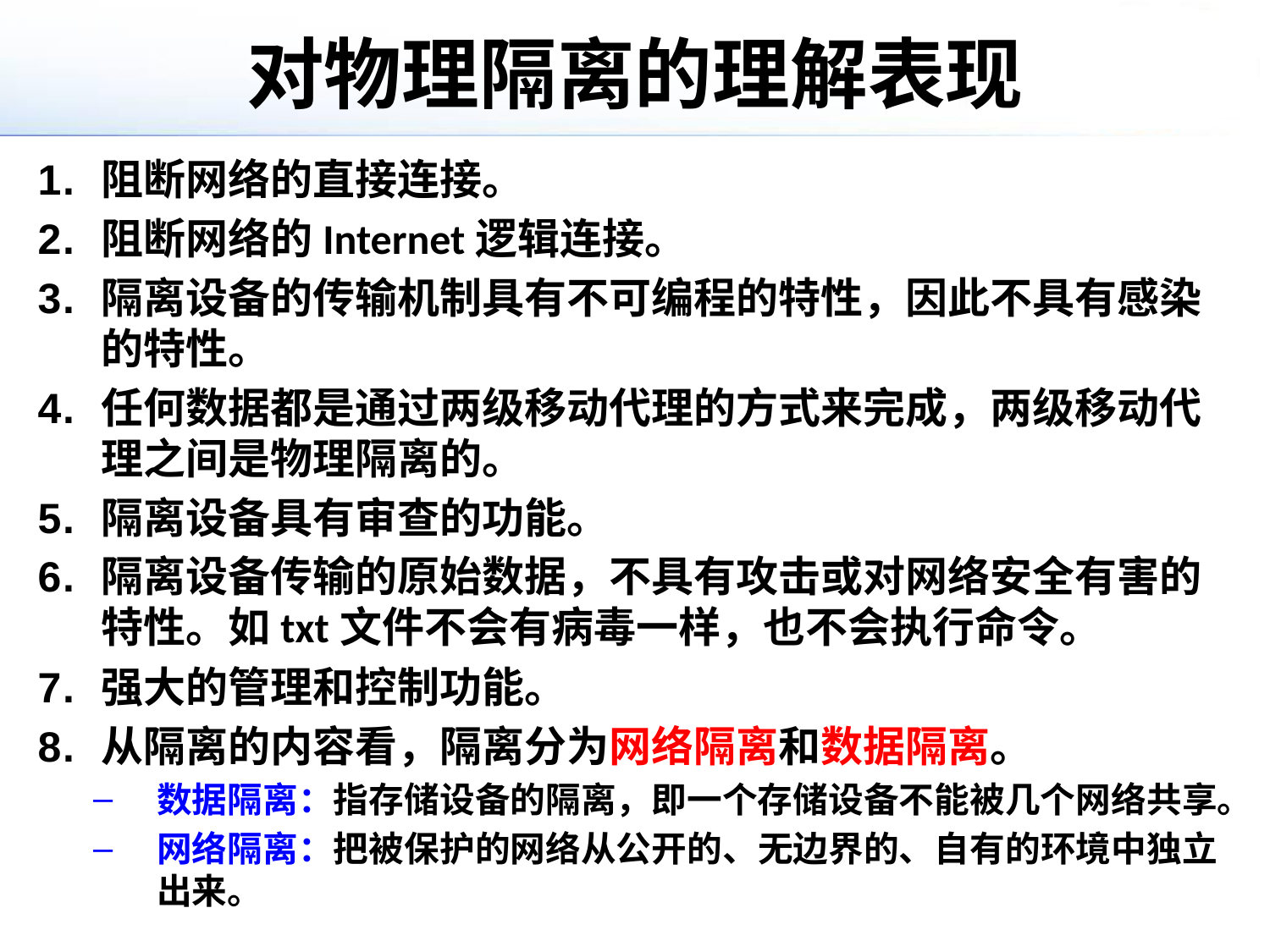

# 对物理隔离的理解表现
阻断网络的直接连接。
阻断网络的Internet逻辑连接。
隔离设备的传输机制具有不可编程的特性，因此不具有感染的特性。
任何数据都是通过两级移动代理的方式来完成，两级移动代理之间是物理隔离的。
隔离设备具有审查的功能。
隔离设备传输的原始数据，不具有攻击或对网络安全有害的特性。如txt文件不会有病毒一样，也不会执行命令。
强大的管理和控制功能。
从隔离的内容看，隔离分为网络隔离和数据隔离。
数据隔离：指存储设备的隔离，即一个存储设备不能被几个网络共享。
网络隔离：把被保护的网络从公开的、无边界的、自有的环境中独立出来。